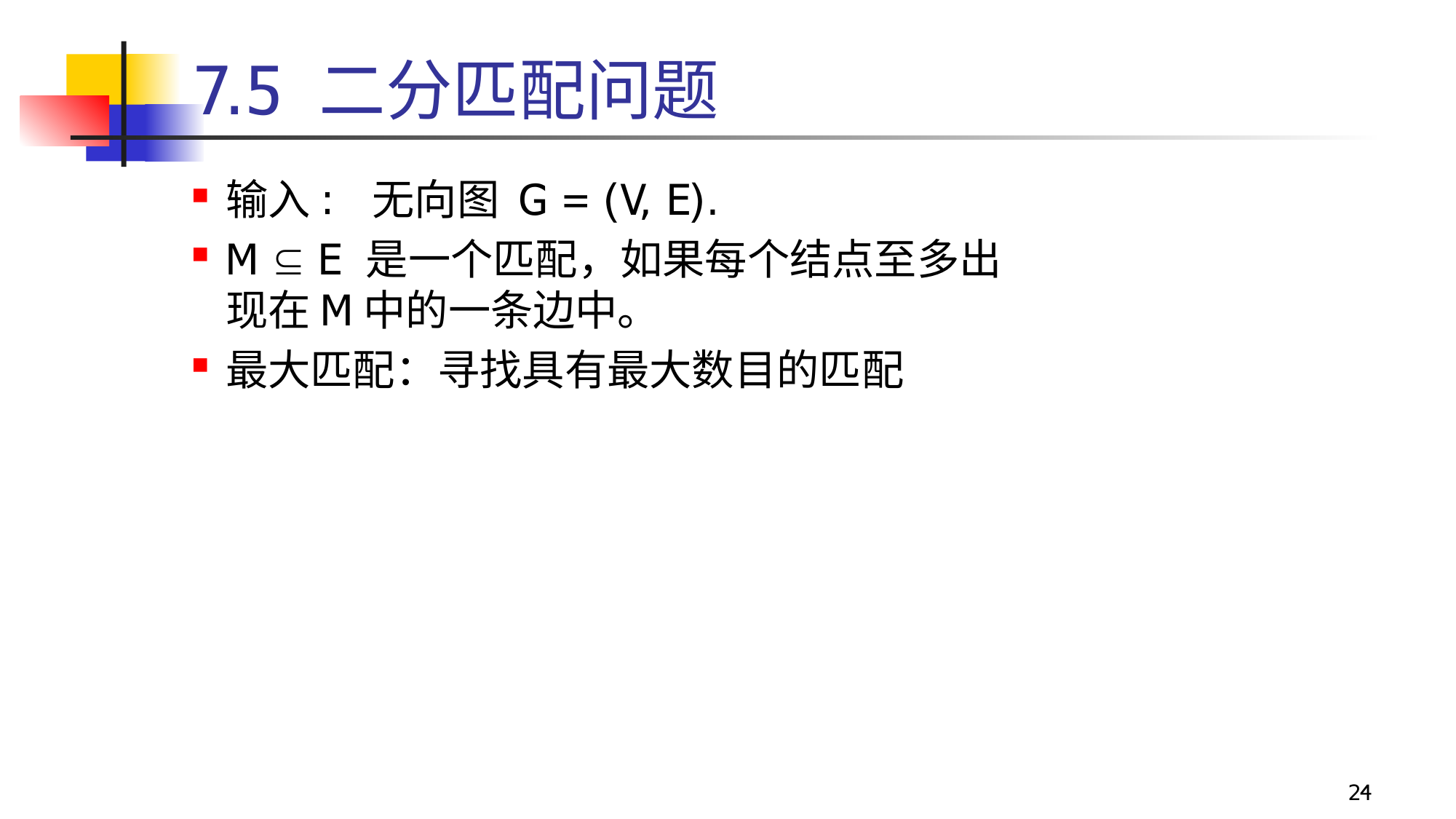

# 7.5 二分匹配问题
输入:  无向图 G = (V, E).
M ⊆ E 是一个匹配，如果每个结点至多出现在M中的一条边中。
最大匹配：寻找具有最大数目的匹配

24